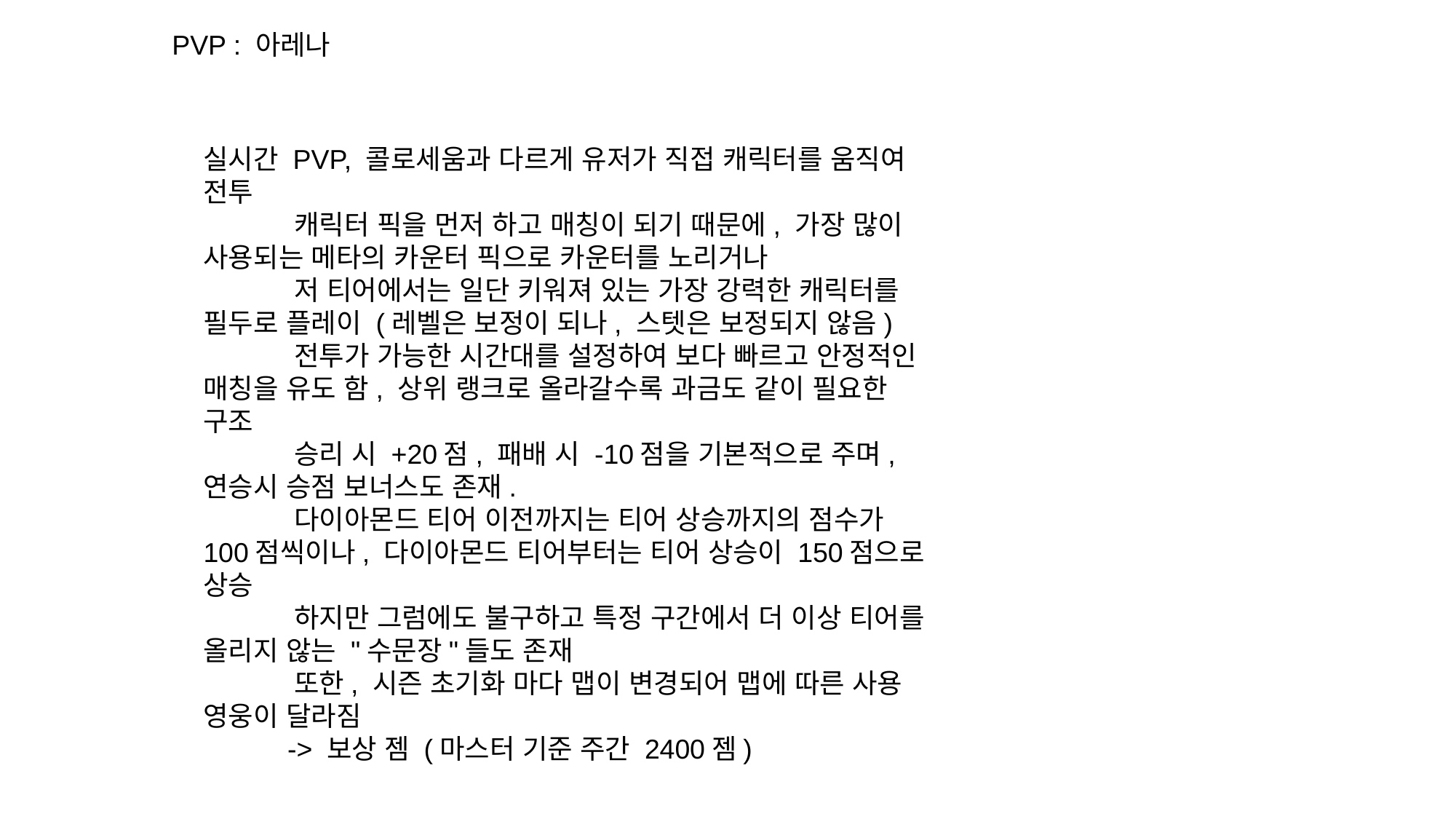

PVP : 아레나
실시간 PVP, 콜로세움과 다르게 유저가 직접 캐릭터를 움직여 전투
           캐릭터 픽을 먼저 하고 매칭이 되기 때문에, 가장 많이 사용되는 메타의 카운터 픽으로 카운터를 노리거나
           저 티어에서는 일단 키워져 있는 가장 강력한 캐릭터를 필두로 플레이 (레벨은 보정이 되나, 스텟은 보정되지 않음)
           전투가 가능한 시간대를 설정하여 보다 빠르고 안정적인 매칭을 유도 함, 상위 랭크로 올라갈수록 과금도 같이 필요한 구조
           승리 시 +20점, 패배 시 -10점을 기본적으로 주며, 연승시 승점 보너스도 존재.
           다이아몬드 티어 이전까지는 티어 상승까지의 점수가 100점씩이나, 다이아몬드 티어부터는 티어 상승이 150점으로 상승
           하지만 그럼에도 불구하고 특정 구간에서 더 이상 티어를 올리지 않는 "수문장"들도 존재
           또한, 시즌 초기화 마다 맵이 변경되어 맵에 따른 사용 영웅이 달라짐
           -> 보상 젬 (마스터 기준 주간 2400젬)